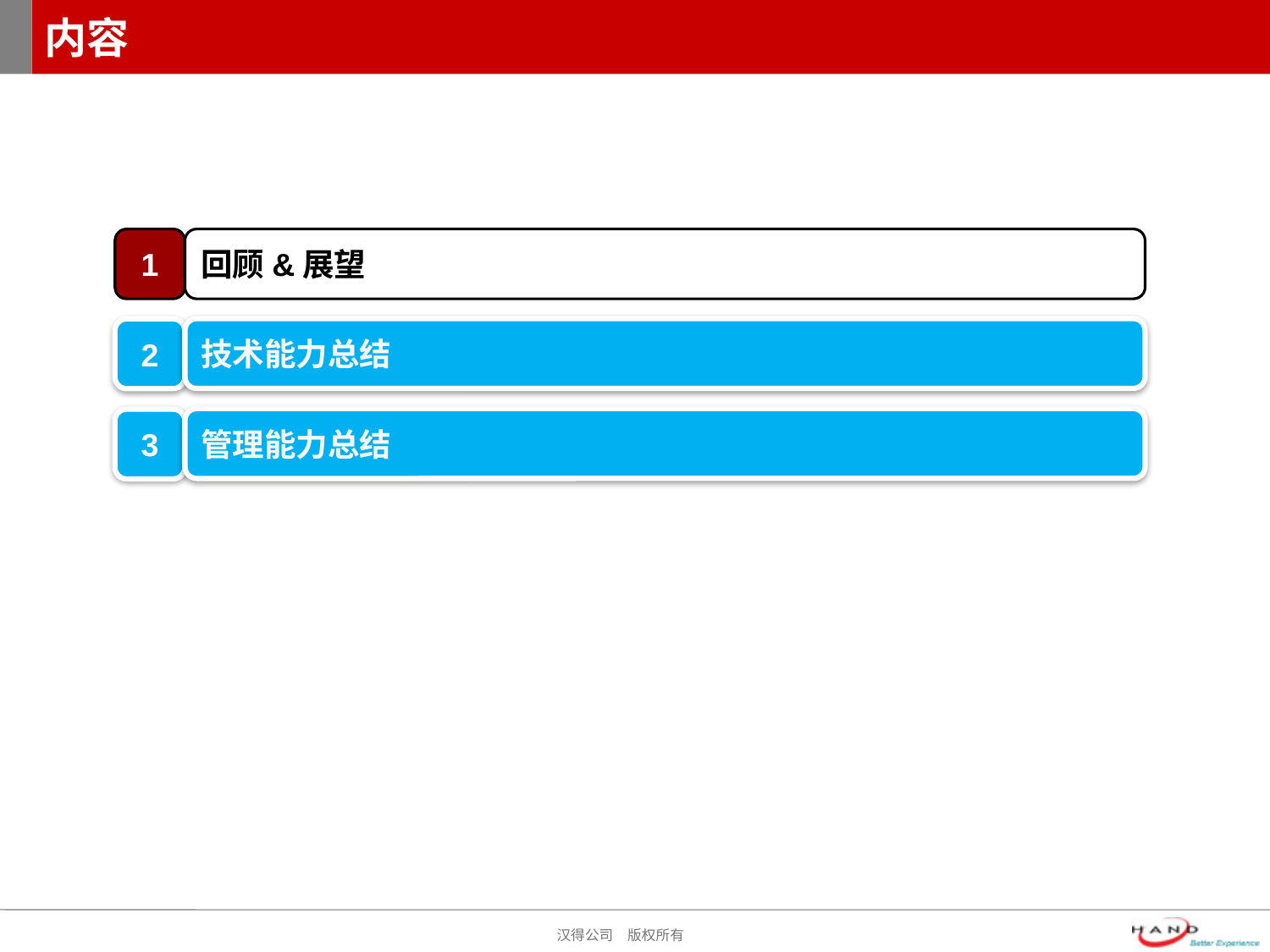

# 内容
1
回顾&展望
技术能力总结
2
管理能力总结
3
2